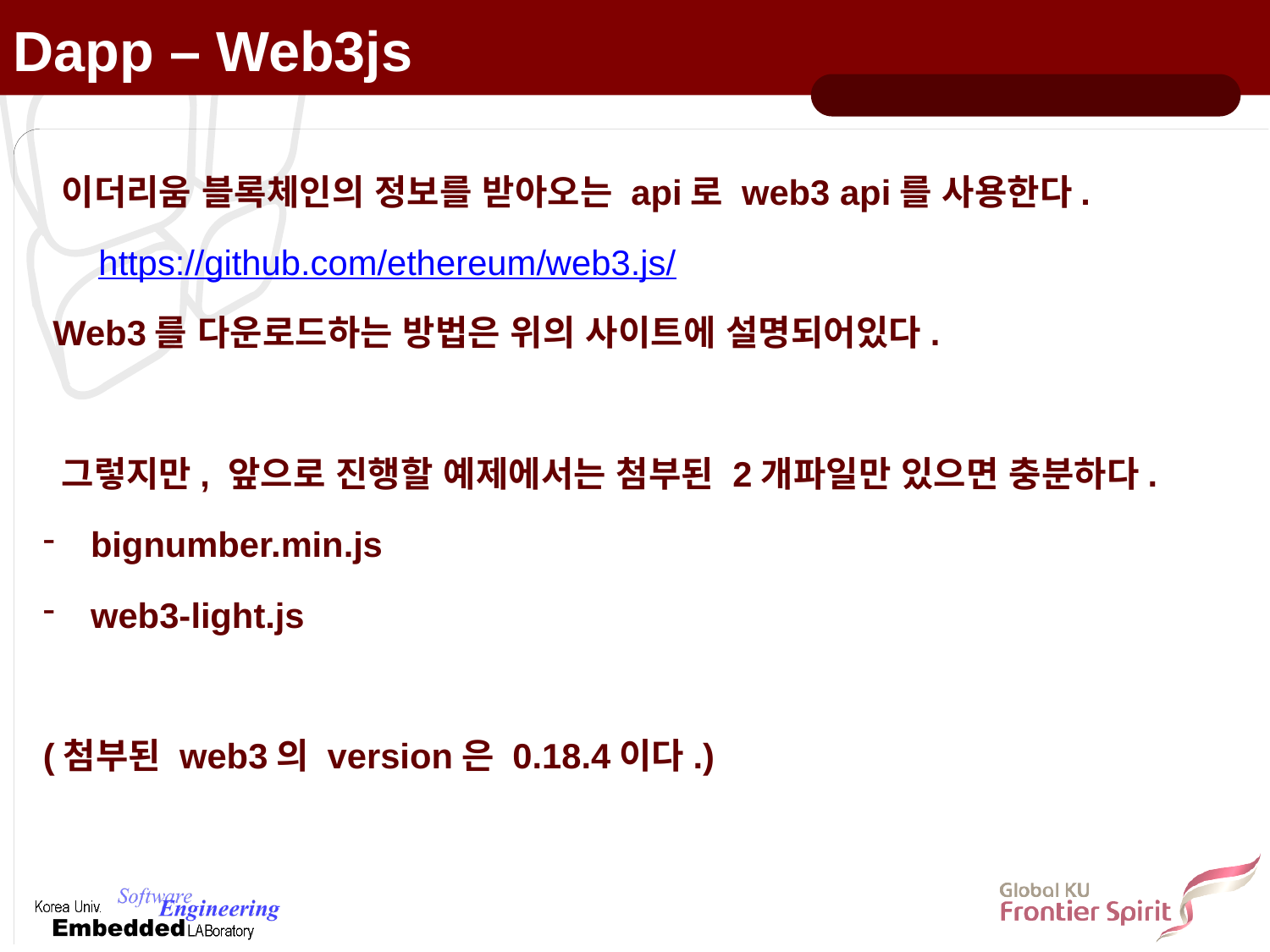

# Dapp – Web3js
 이더리움 블록체인의 정보를 받아오는 api로 web3 api를 사용한다.
https://github.com/ethereum/web3.js/
 Web3를 다운로드하는 방법은 위의 사이트에 설명되어있다.

 그렇지만, 앞으로 진행할 예제에서는 첨부된 2개파일만 있으면 충분하다.
bignumber.min.js
web3-light.js

(첨부된 web3의 version은 0.18.4이다.)